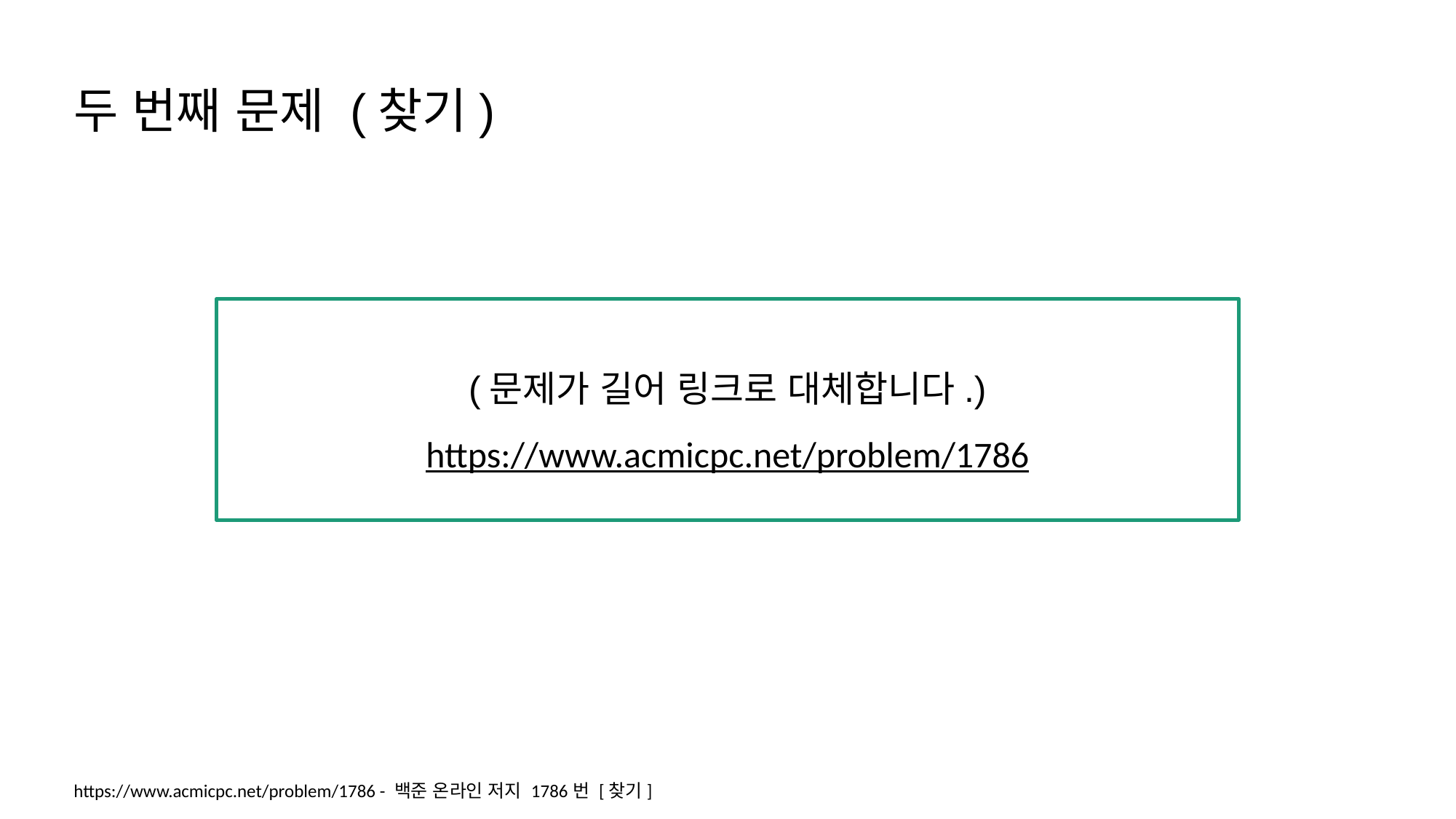

두 번째 문제 (찾기)
(문제가 길어 링크로 대체합니다.)
https://www.acmicpc.net/problem/1786
https://www.acmicpc.net/problem/1786 - 백준 온라인 저지 1786번 [찾기]